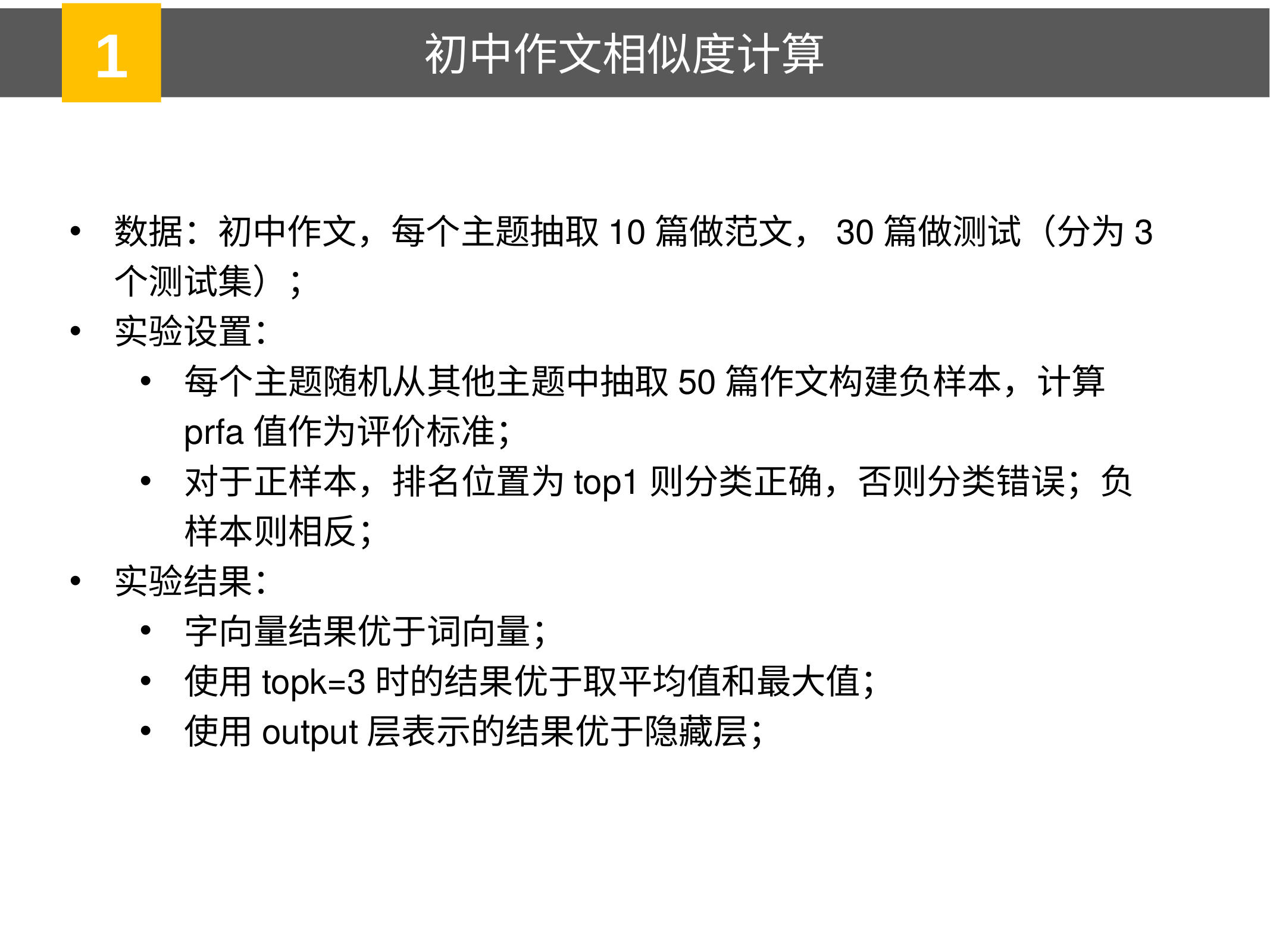

1

初中作文相似度计算
数据：初中作文，每个主题抽取10篇做范文，30篇做测试（分为3个测试集）；
实验设置：
每个主题随机从其他主题中抽取50篇作文构建负样本，计算prfa值作为评价标准；
对于正样本，排名位置为top1则分类正确，否则分类错误；负样本则相反；
实验结果：
字向量结果优于词向量；
使用topk=3时的结果优于取平均值和最大值；
使用output层表示的结果优于隐藏层；